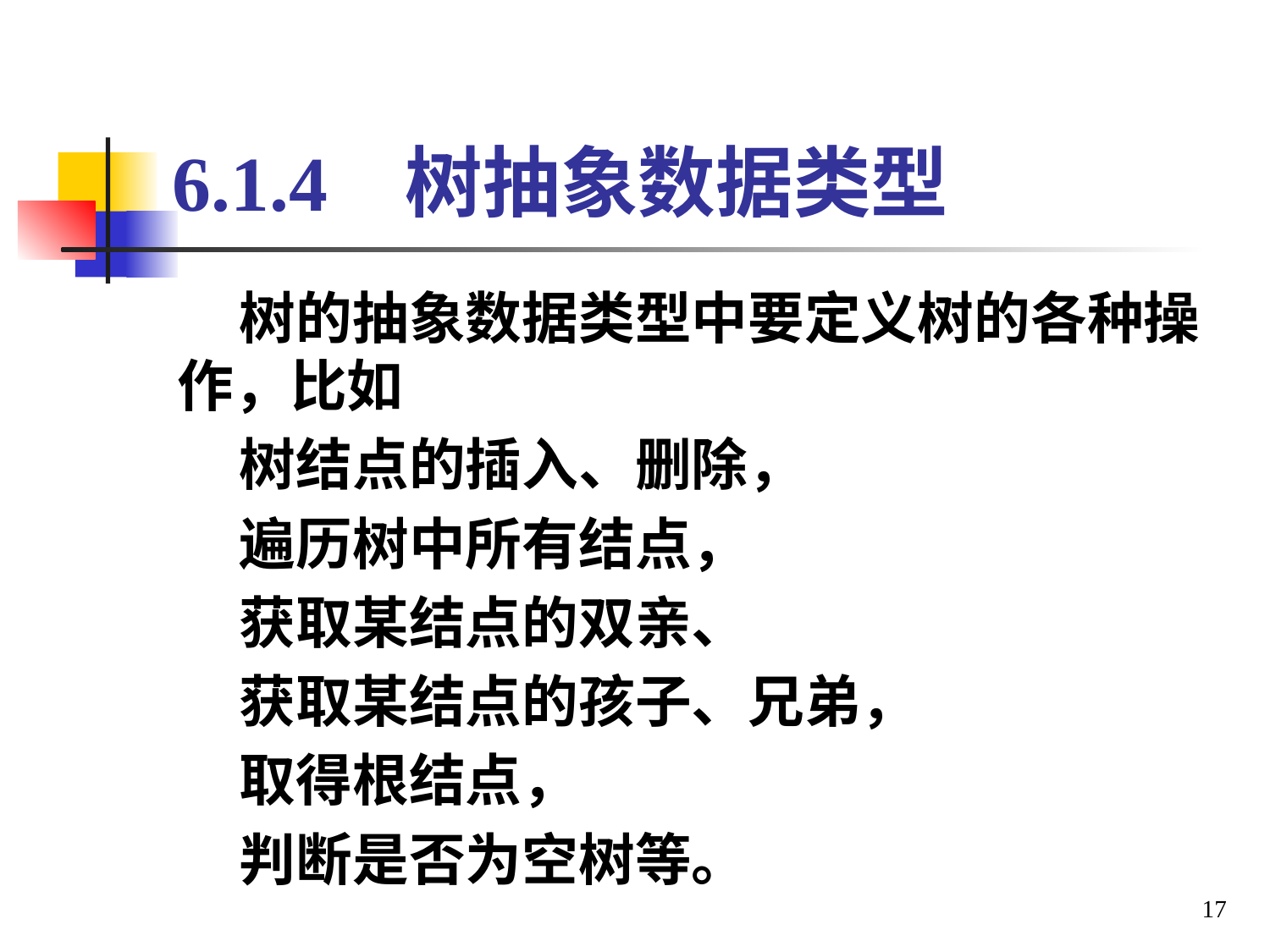

# 6.1.4   树抽象数据类型
树的抽象数据类型中要定义树的各种操作，比如
树结点的插入、删除，
遍历树中所有结点，
获取某结点的双亲、
获取某结点的孩子、兄弟，
取得根结点，
判断是否为空树等。
17